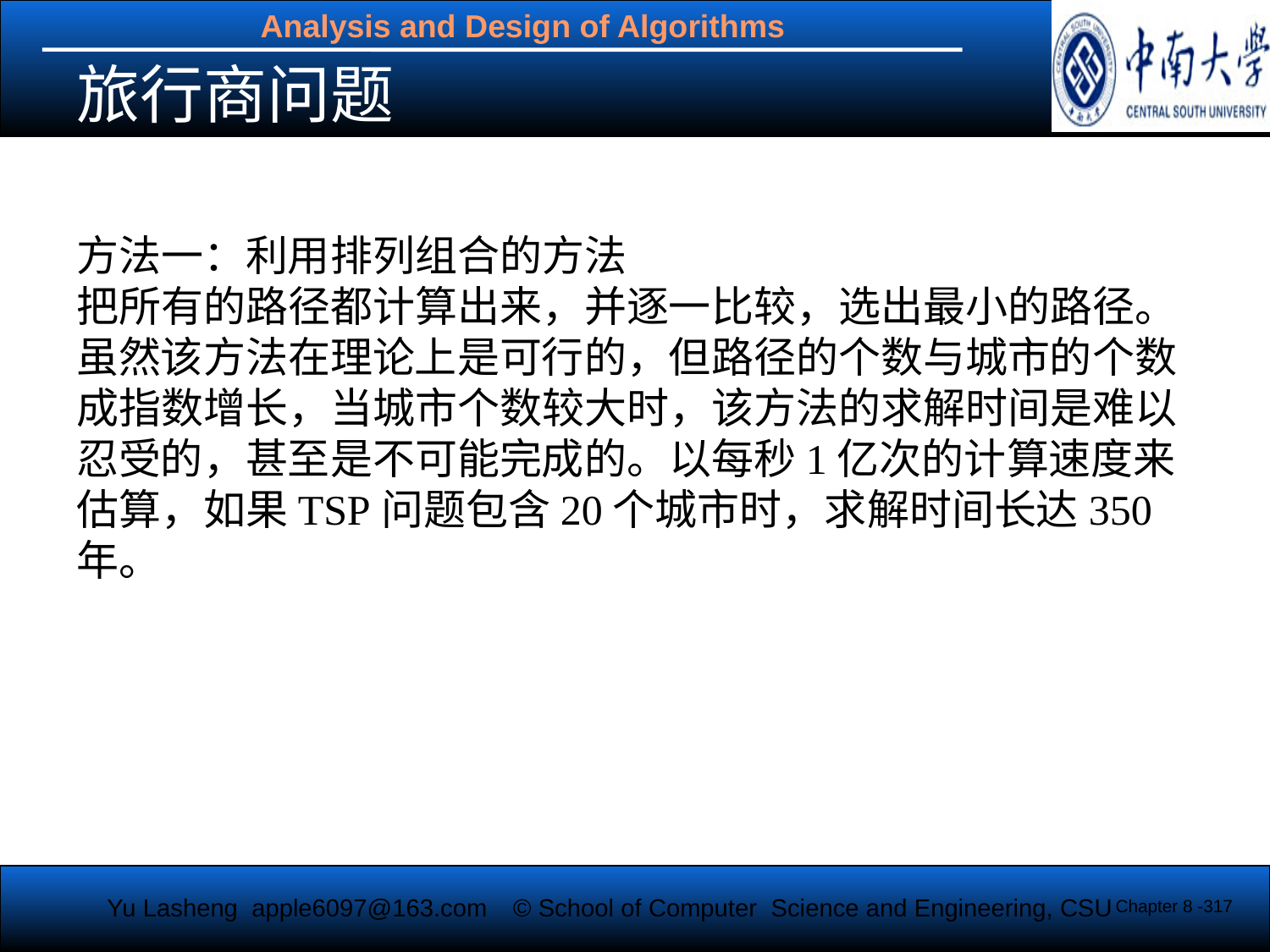

# 旅行商问题
方法一：利用排列组合的方法
把所有的路径都计算出来，并逐一比较，选出最小的路径。
虽然该方法在理论上是可行的，但路径的个数与城市的个数成指数增长，当城市个数较大时，该方法的求解时间是难以忍受的，甚至是不可能完成的。以每秒1亿次的计算速度来估算，如果TSP问题包含20个城市时，求解时间长达350年。
Chapter 8 -317